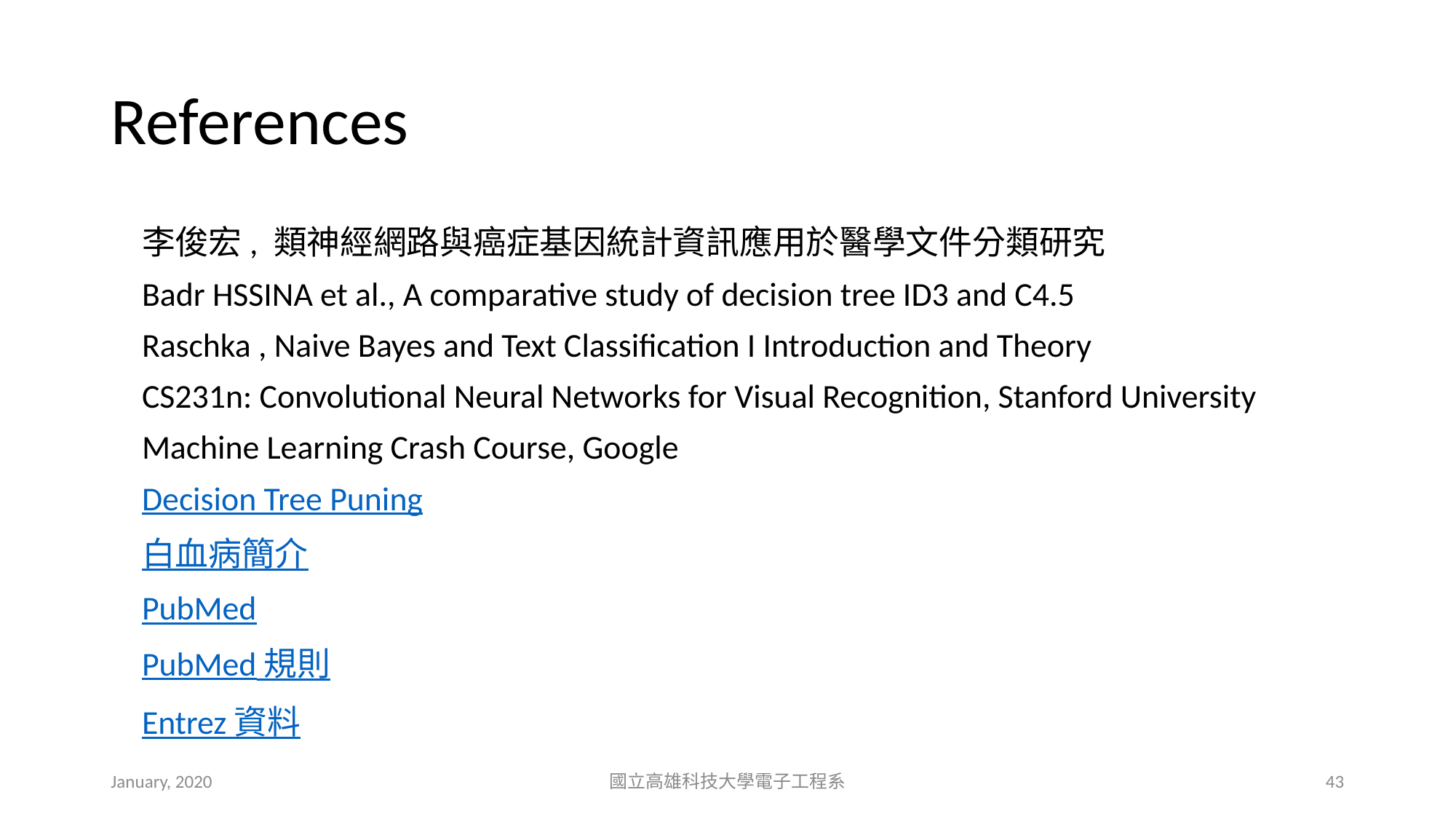

# References
李俊宏, 類神經網路與癌症基因統計資訊應用於醫學文件分類研究
Badr HSSINA et al., A comparative study of decision tree ID3 and C4.5
Raschka , Naive Bayes and Text Classification I Introduction and Theory
CS231n: Convolutional Neural Networks for Visual Recognition, Stanford University
Machine Learning Crash Course, Google
Decision Tree Puning
白血病簡介
PubMed
PubMed 規則
Entrez 資料

January, 2020
國立高雄科技大學電子工程系
43